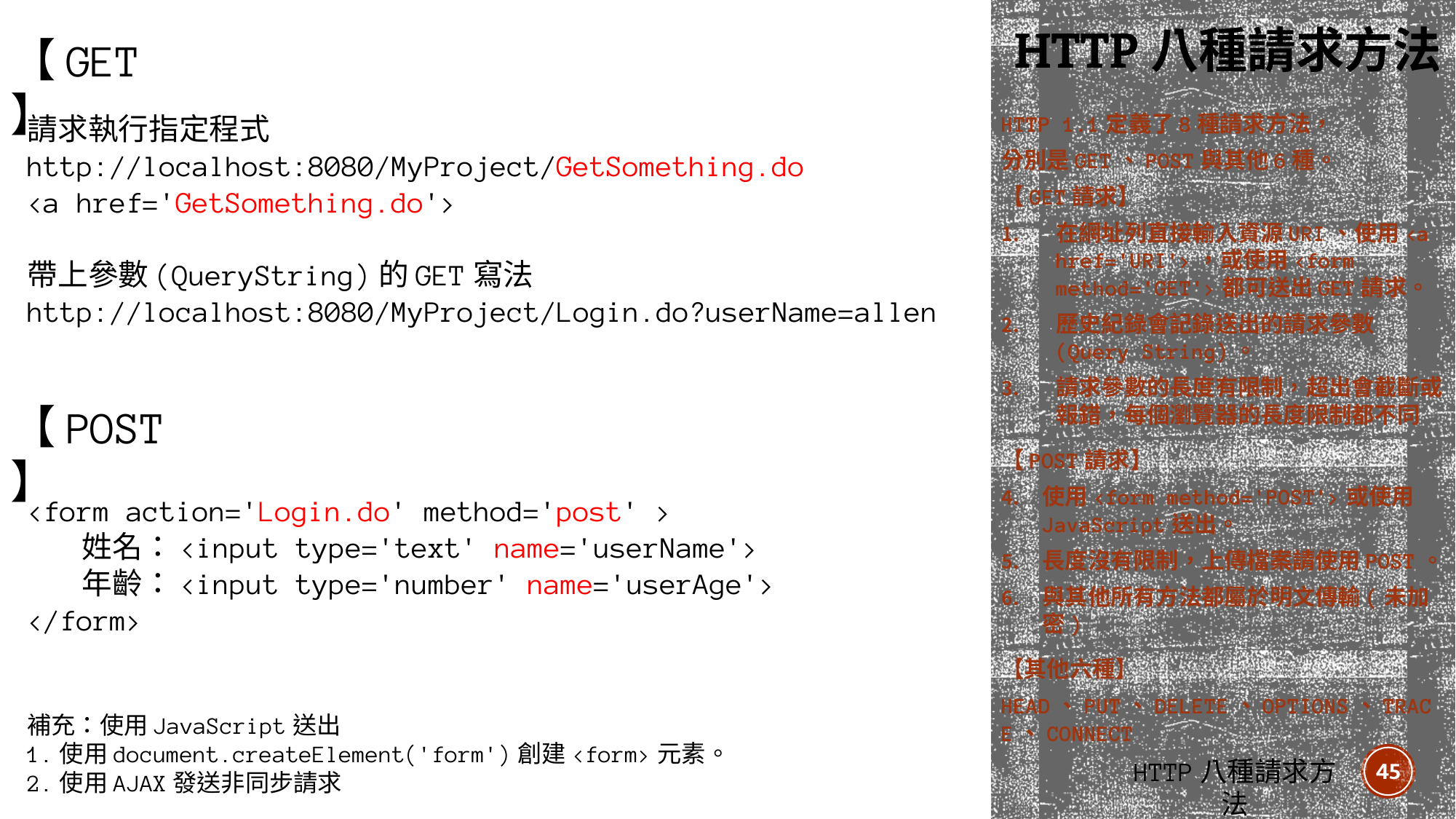

HTTP八種請求方法
【GET】
請求執行指定程式
http://localhost:8080/MyProject/GetSomething.do
<a href='GetSomething.do'>

帶上參數(QueryString)的GET寫法
http://localhost:8080/MyProject/Login.do?userName=allen
HTTP 1.1定義了8種請求方法，
分別是GET、POST與其他6種。
【GET請求】
在網址列直接輸入資源URI、使用<a href='URI'>，或使用<form method='GET'>都可送出GET請求。
歷史紀錄會記錄送出的請求參數(Query String)。
請求參數的長度有限制，超出會截斷或報錯，每個瀏覽器的長度限制都不同
【POST請求】
使用<form method='POST'>或使用JavaScript送出。
長度沒有限制，上傳檔案請使用POST。
與其他所有方法都屬於明文傳輸(未加密)
【其他六種】
HEAD、PUT、DELETE、OPTIONS、TRACE、CONNECT
【POST】
<form action='Login.do' method='post' >
姓名：<input type='text' name='userName'>
年齡：<input type='number' name='userAge'>
</form>

補充：使用JavaScript送出
1.使用document.createElement('form')創建<form>元素。
2.使用AJAX發送非同步請求
HTTP八種請求方法
45